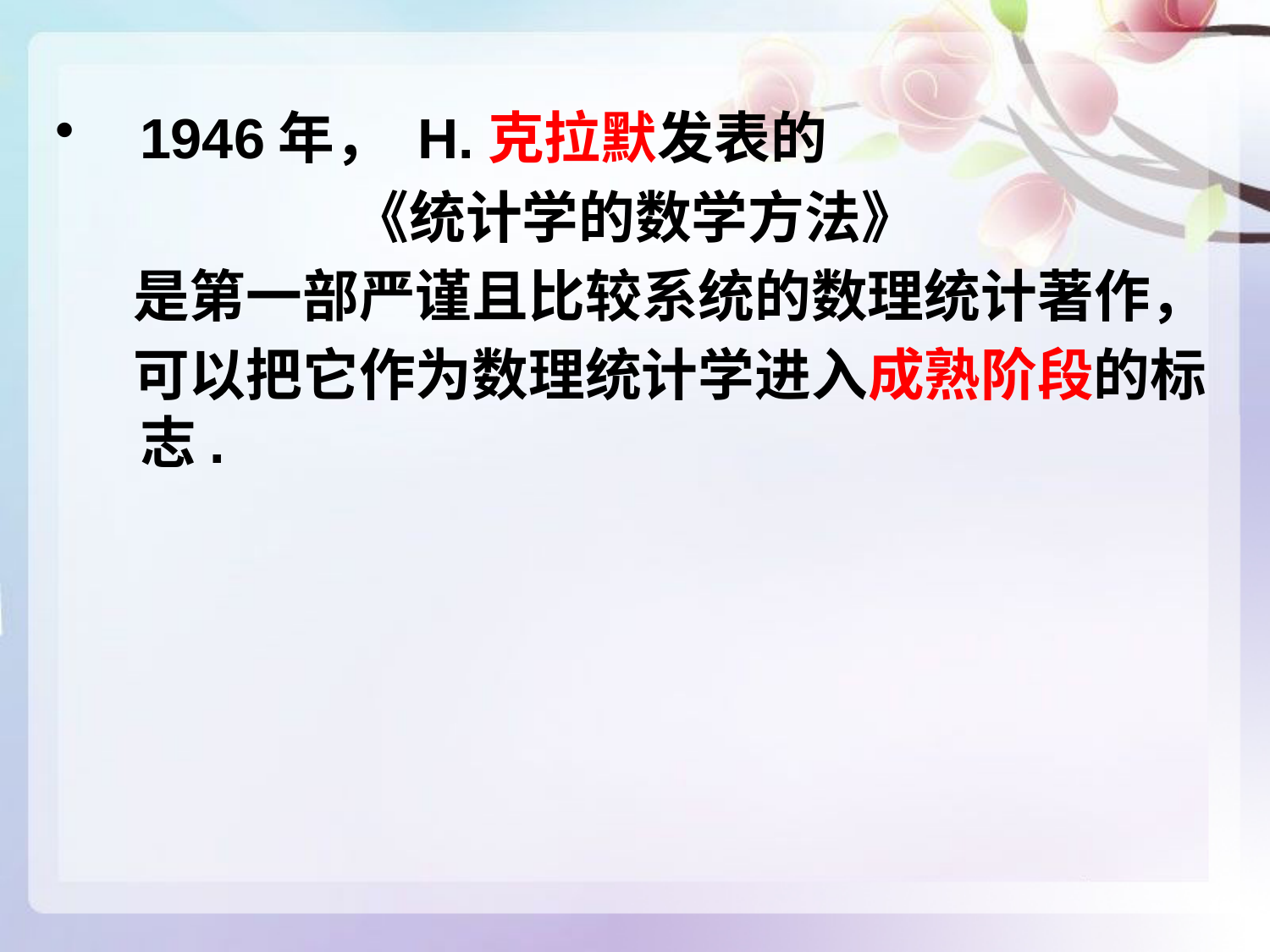

1946年， H.克拉默发表的
《统计学的数学方法》
     是第一部严谨且比较系统的数理统计著作，
     可以把它作为数理统计学进入成熟阶段的标志.